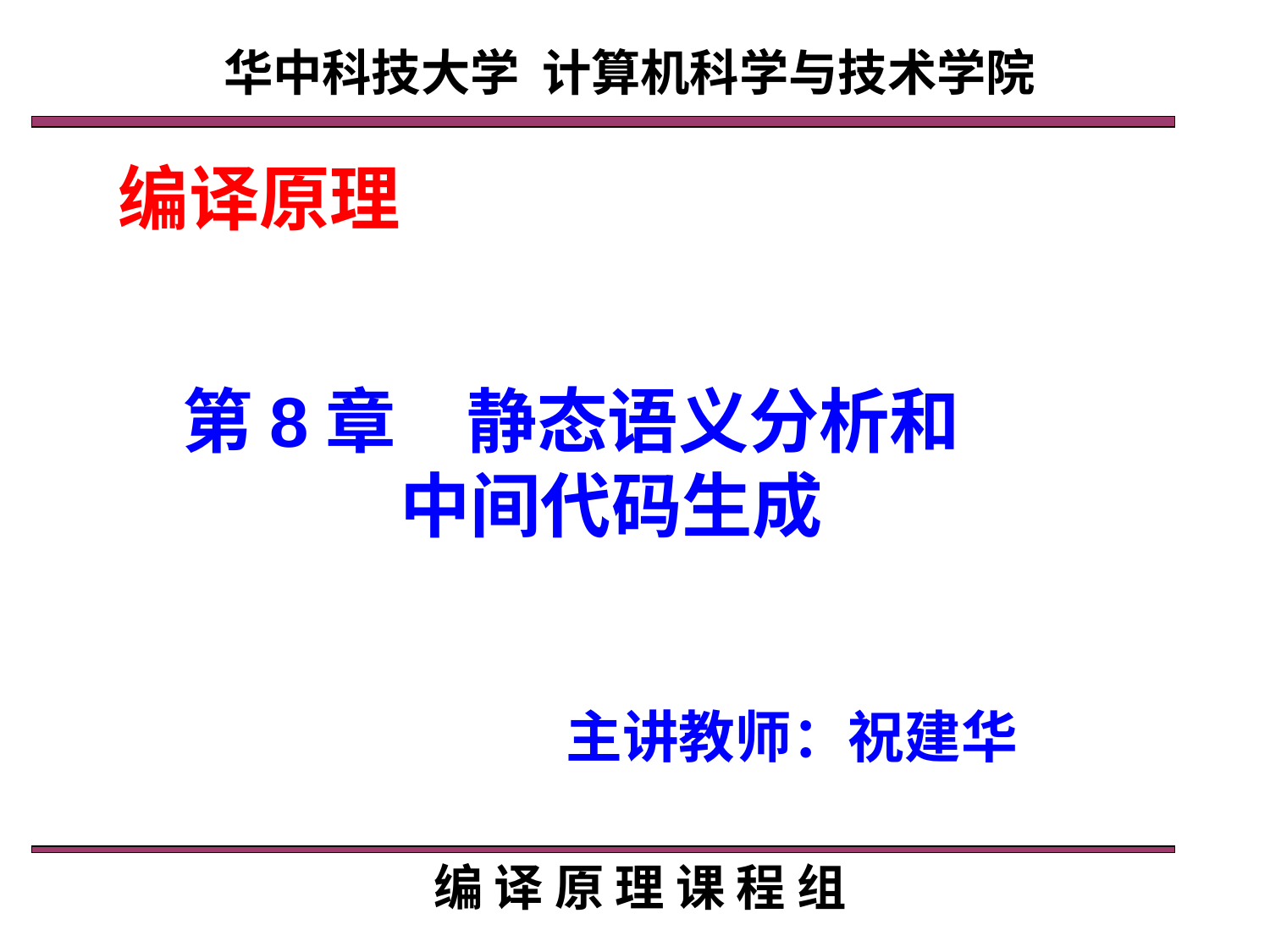

华中科技大学  计算机科学与技术学院
编译原理
# 第8章　静态语义分析和 中间代码生成
主讲教师：祝建华
编 译 原 理 课 程 组